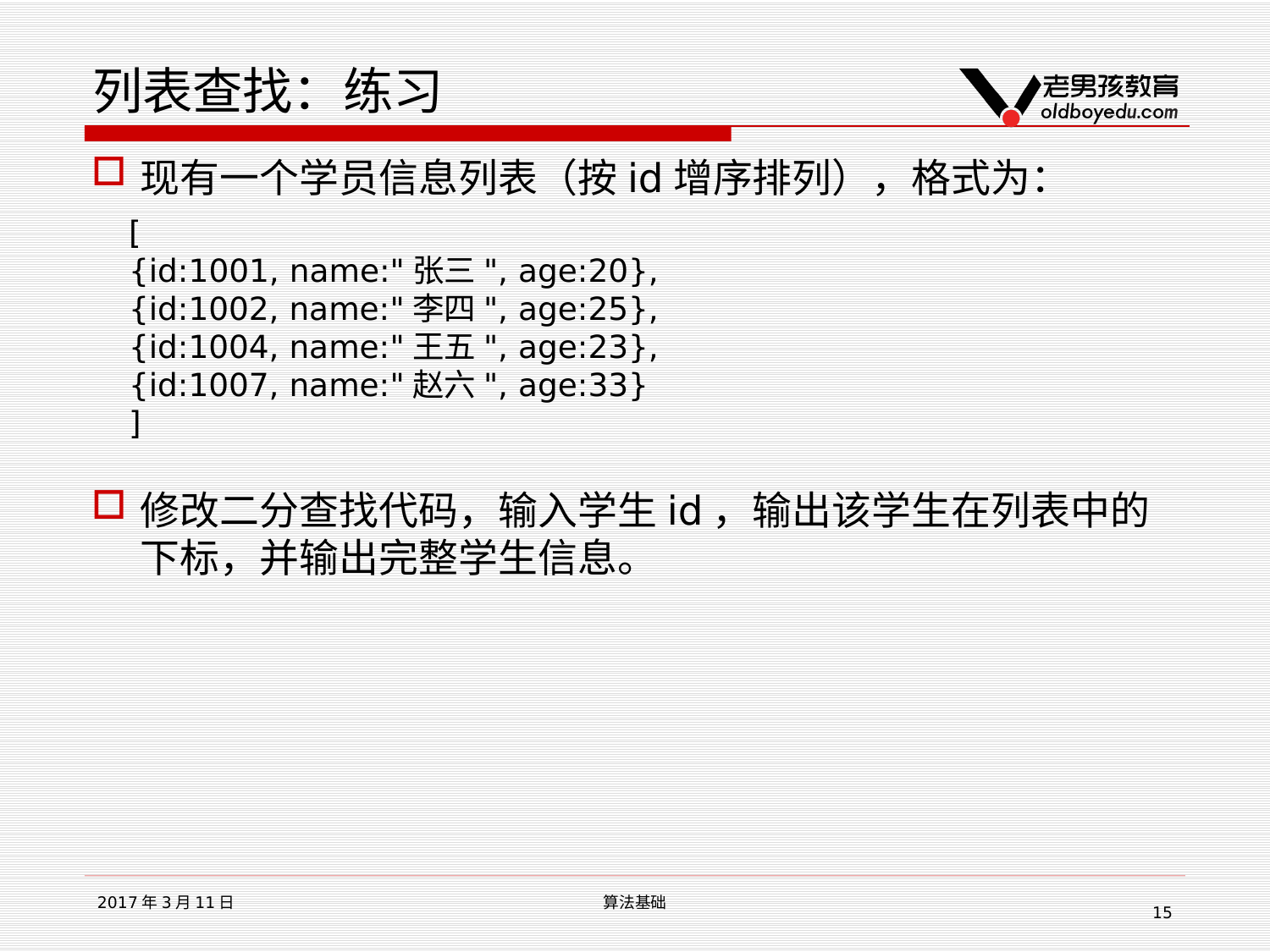

# 列表查找：练习
现有一个学员信息列表（按id增序排列），格式为：

修改二分查找代码，输入学生id，输出该学生在列表中的下标，并输出完整学生信息。

[
{id:1001, name:"张三", age:20},
{id:1002, name:"李四", age:25},
{id:1004, name:"王五", age:23},
{id:1007, name:"赵六", age:33}
]
2017年3月11日
算法基础
15